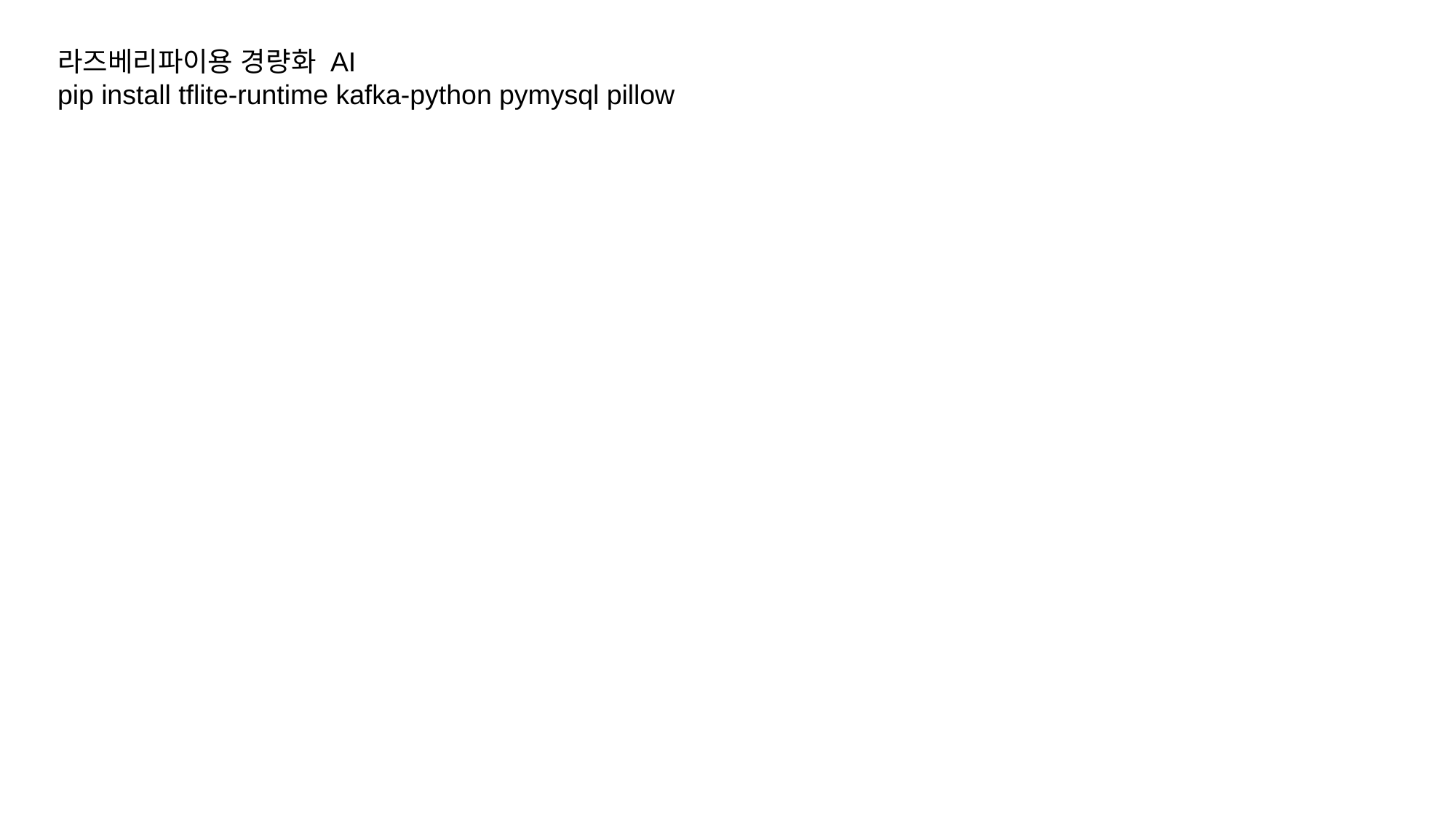

라즈베리파이용 경량화 AI
pip install tflite-runtime kafka-python pymysql pillow